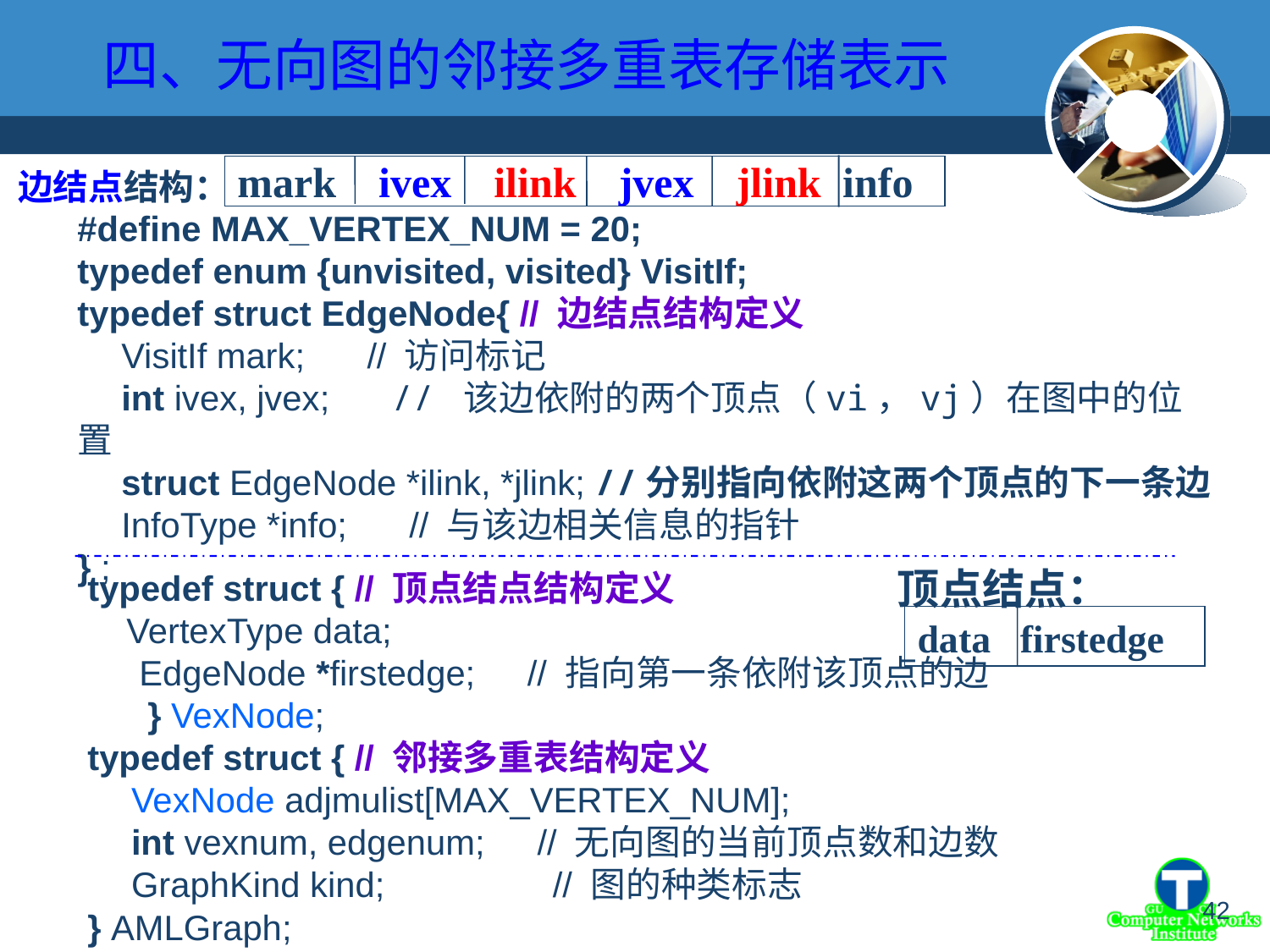

四、无向图的邻接多重表存储表示
mark    ivex    ilink    jvex    jlink  info

边结点结构：
#define MAX_VERTEX_NUM = 20;
typedef enum {unvisited, visited} VisitIf;
typedef struct EdgeNode{ // 边结点结构定义
　VisitIf mark; 　// 访问标记
　int ivex, jvex; 　// 该边依附的两个顶点（vi，vj）在图中的位置
　struct EdgeNode *ilink, *jlink; //分别指向依附这两个顶点的下一条边
　InfoType *info; 　// 与该边相关信息的指针
} ;

顶点结点：
typedef struct { // 顶点结点结构定义
    VertexType data;
　 EdgeNode *firstedge;　// 指向第一条依附该顶点的边
 　} VexNode;
typedef struct { // 邻接多重表结构定义
　VexNode adjmulist[MAX_VERTEX_NUM];
　int vexnum, edgenum;　// 无向图的当前顶点数和边数
　GraphKind kind; 　　　　// 图的种类标志
} AMLGraph;
data   firstedge

42